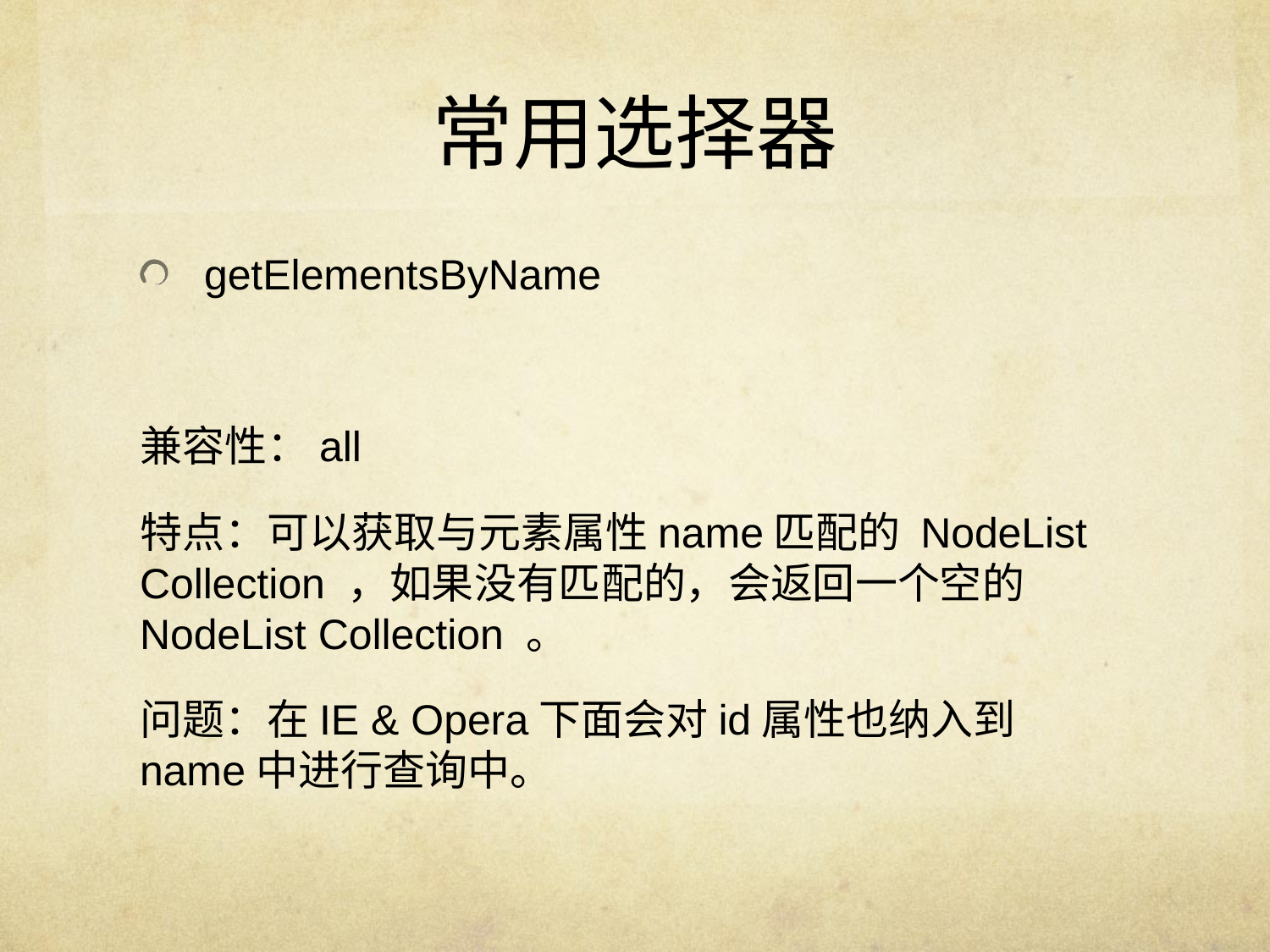

# 常用选择器
getElementsByName

兼容性：all
特点：可以获取与元素属性name匹配的 NodeList Collection ，如果没有匹配的，会返回一个空的 NodeList Collection 。
问题：在IE & Opera下面会对id属性也纳入到name中进行查询中。